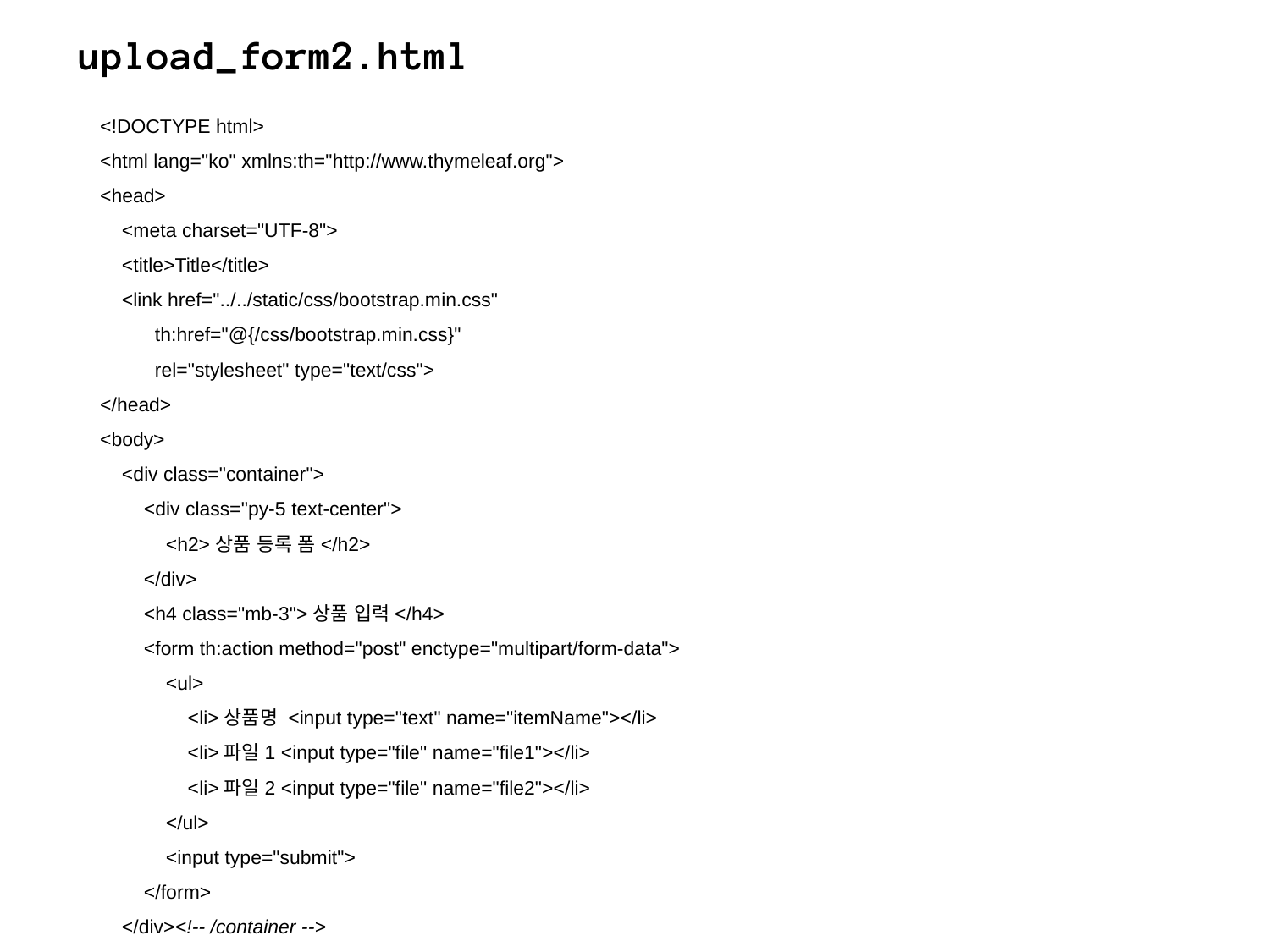

# upload_form2.html
<!DOCTYPE html>
<html lang="ko" xmlns:th="http://www.thymeleaf.org">
<head>
    <meta charset="UTF-8">
    <title>Title</title>
    <link href="../../static/css/bootstrap.min.css"
          th:href="@{/css/bootstrap.min.css}"
          rel="stylesheet" type="text/css">
</head>
<body>
    <div class="container">
        <div class="py-5 text-center">
            <h2>상품 등록 폼</h2>
        </div>
        <h4 class="mb-3">상품 입력</h4>
        <form th:action method="post" enctype="multipart/form-data">
            <ul>
                <li>상품명 <input type="text" name="itemName"></li>
                <li>파일1 <input type="file" name="file1"></li>
                <li>파일2 <input type="file" name="file2"></li>
            </ul>
            <input type="submit">
        </form>
    </div><!-- /container -->
</body>
</html>